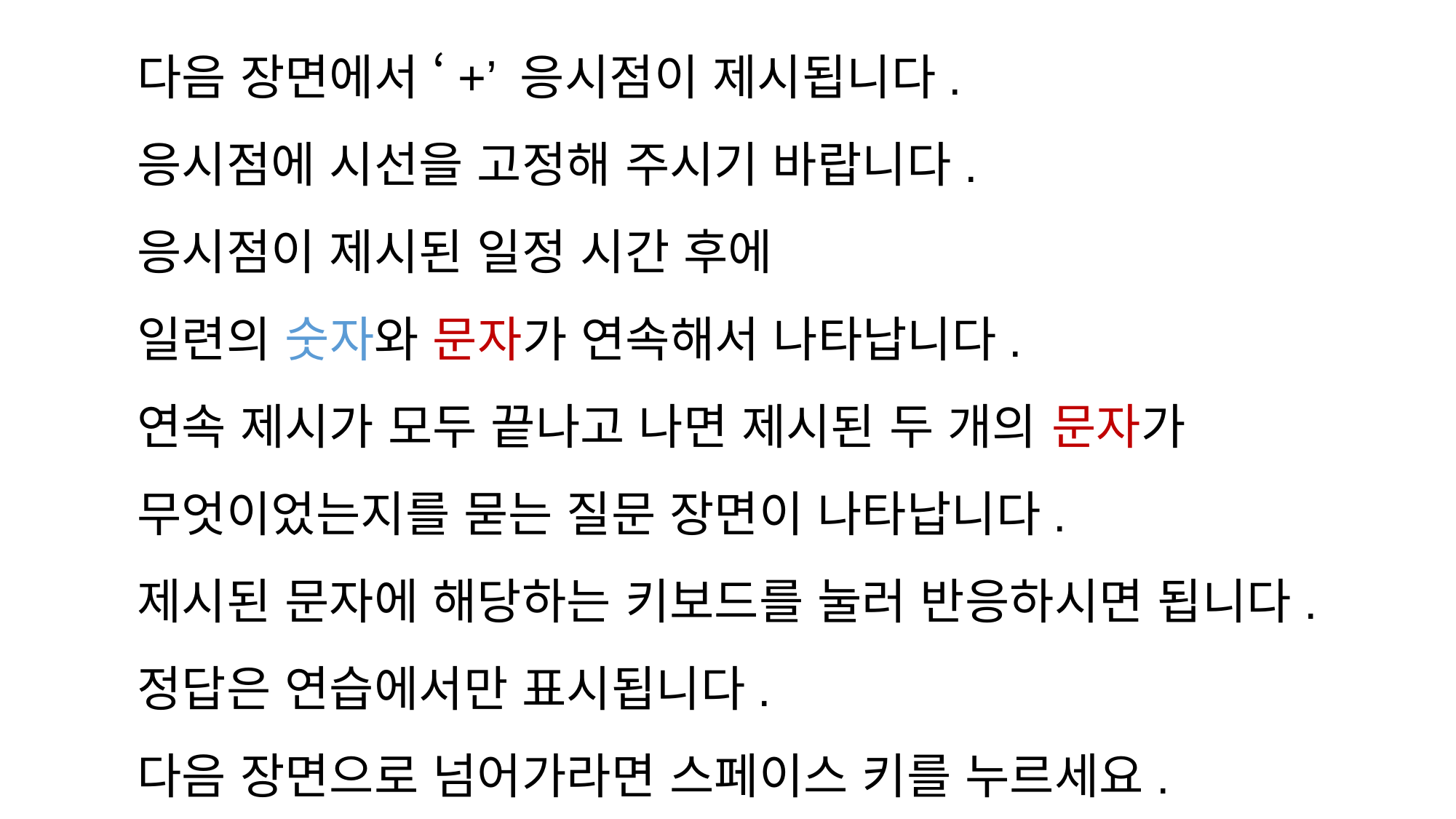

다음 장면에서 ‘+’ 응시점이 제시됩니다.
응시점에 시선을 고정해 주시기 바랍니다.
응시점이 제시된 일정 시간 후에
일련의 숫자와 문자가 연속해서 나타납니다.
연속 제시가 모두 끝나고 나면 제시된 두 개의 문자가
무엇이었는지를 묻는 질문 장면이 나타납니다.
제시된 문자에 해당하는 키보드를 눌러 반응하시면 됩니다.
정답은 연습에서만 표시됩니다.
다음 장면으로 넘어가라면 스페이스 키를 누르세요.